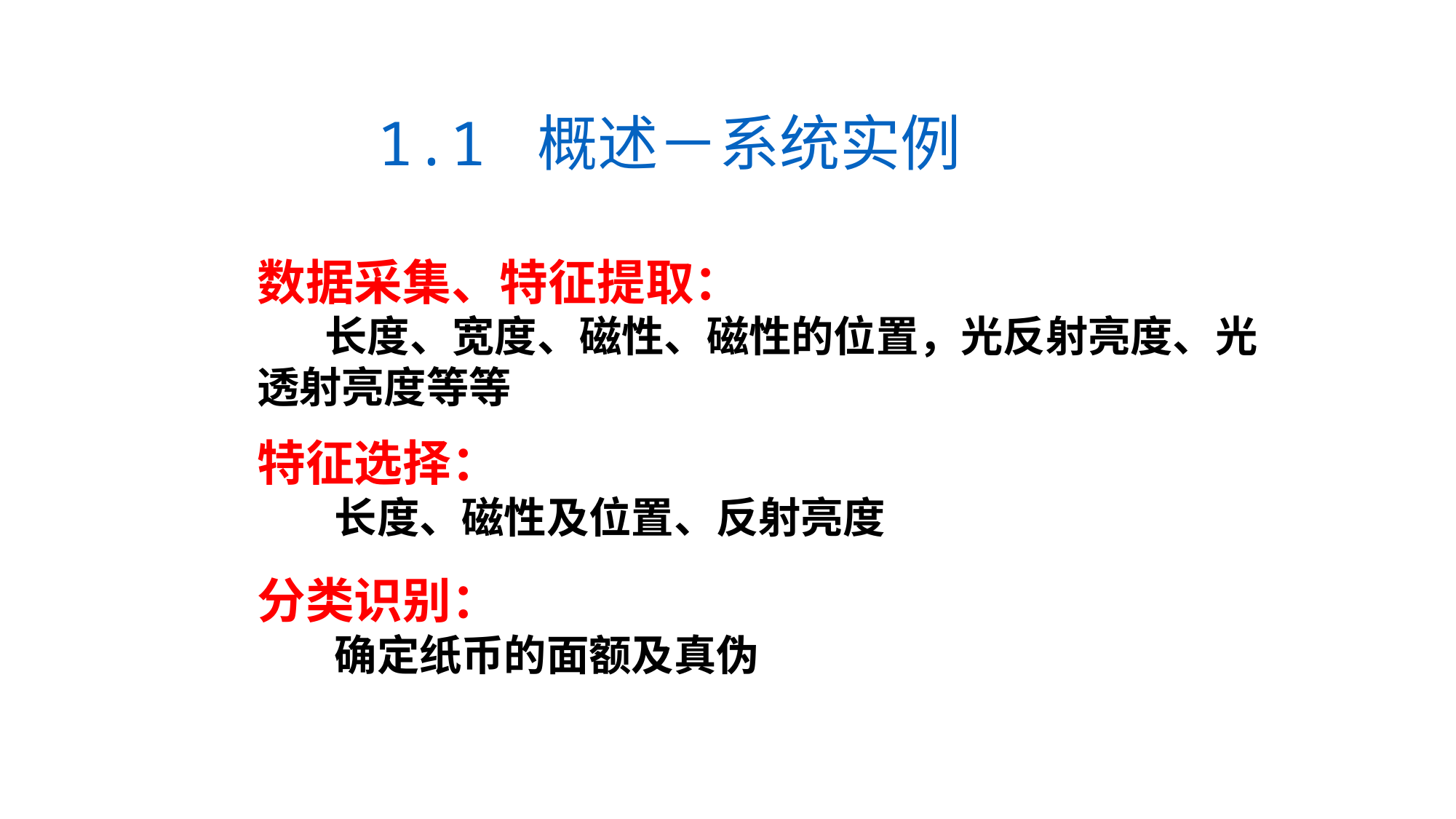

1.1 概述－系统实例
数据采集、特征提取：
      长度、宽度、磁性、磁性的位置，光反射亮度、光透射亮度等等
特征选择：
       长度、磁性及位置、反射亮度
分类识别：
       确定纸币的面额及真伪
17